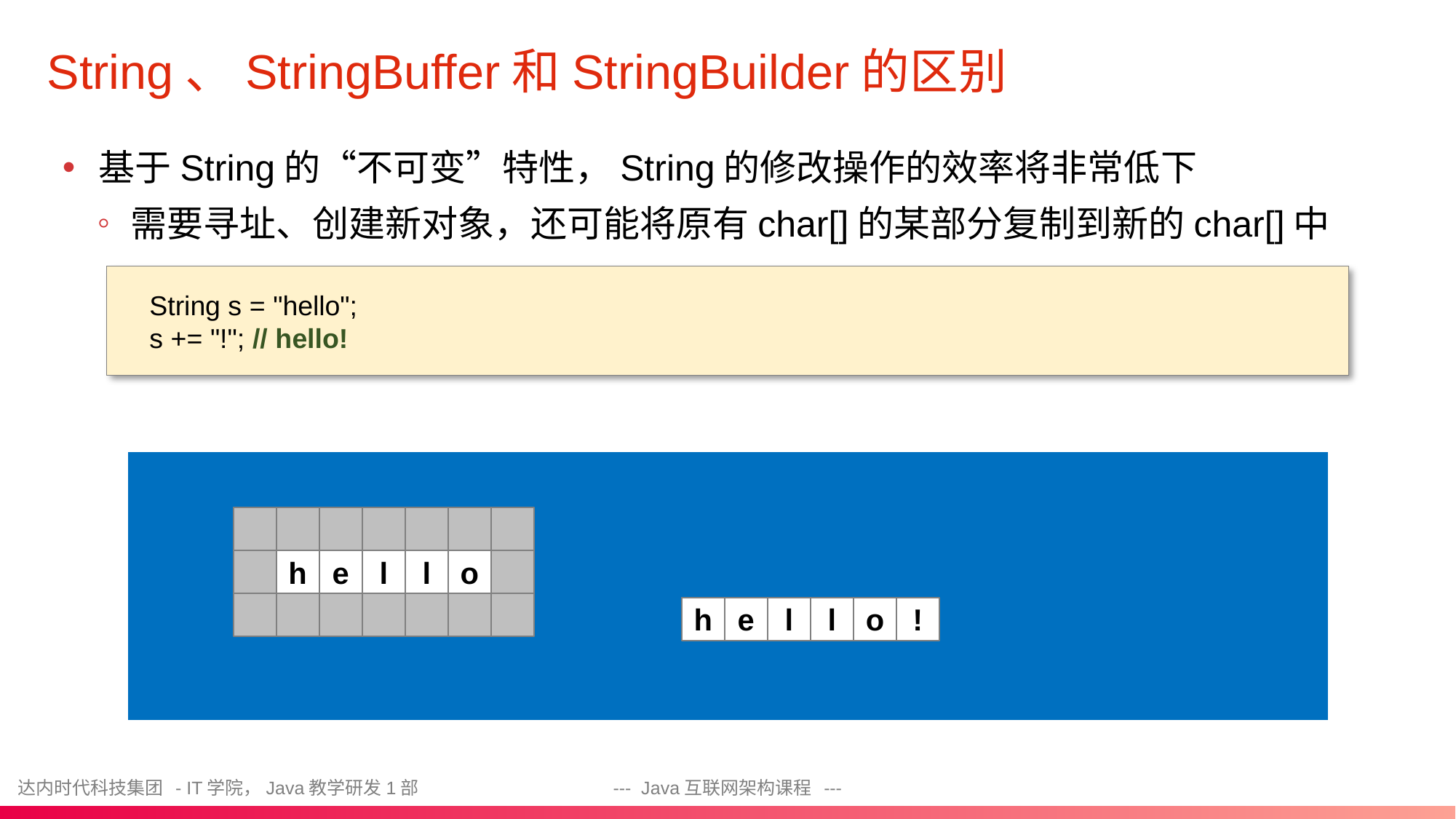

# String、StringBuffer和StringBuilder的区别
基于String的“不可变”特性，String的修改操作的效率将非常低下
需要寻址、创建新对象，还可能将原有char[]的某部分复制到新的char[]中

String s = "hello";
s += "!"; // hello!

h
e
l
l
o

h
e
l
l
o
!